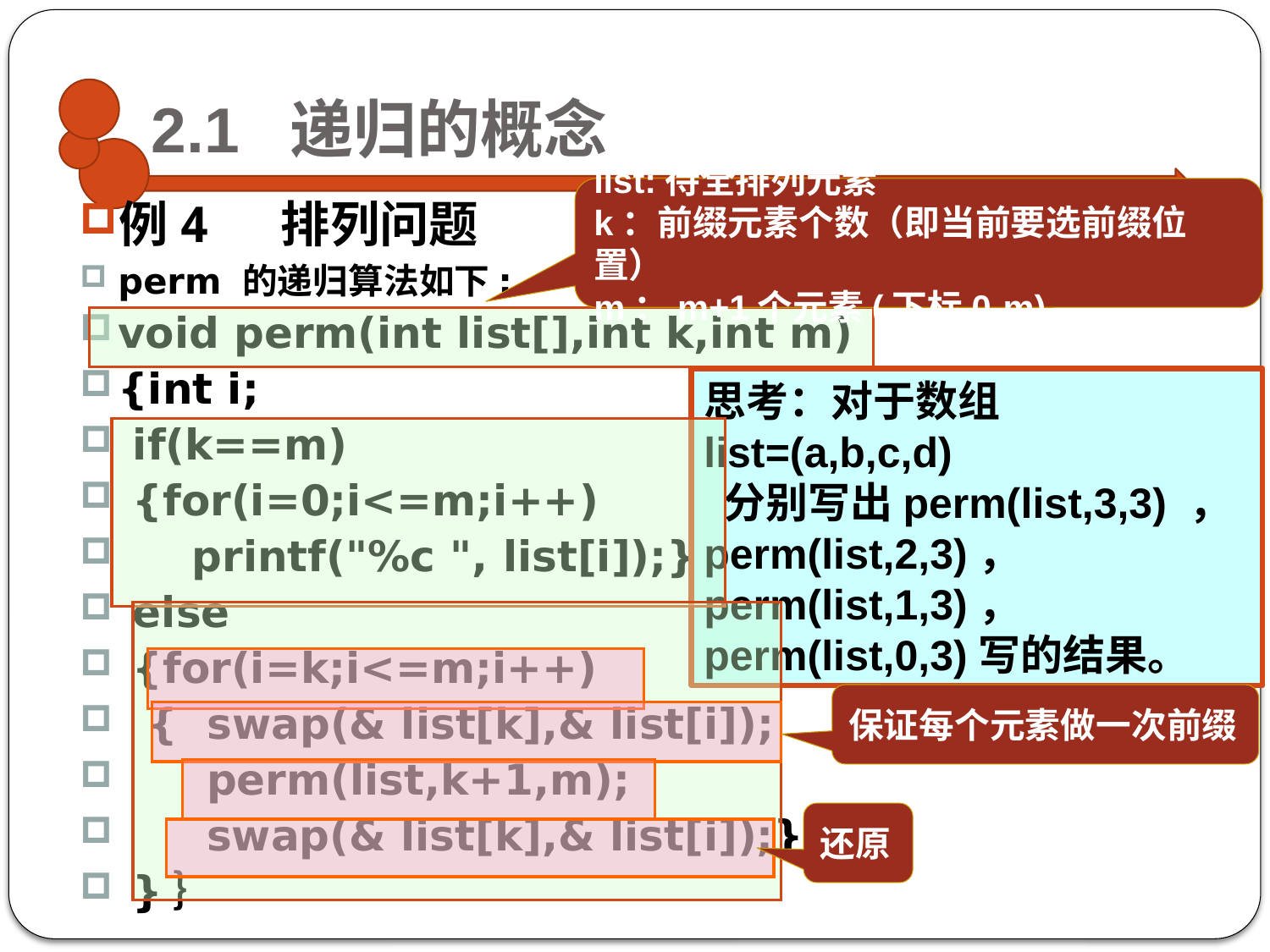

# 2.1  递归的概念
list:待全排列元素
k：前缀元素个数（即当前要选前缀位置）
m：m+1个元素(下标0-m)
例4  排列问题
perm 的递归算法如下:
void perm(int list[],int k,int m)
{int i;
 if(k==m)
 {for(i=0;i<=m;i++)
     printf("%c ", list[i]);}
 else
 {for(i=k;i<=m;i++)
  {  swap(& list[k],& list[i]);
      perm(list,k+1,m);
      swap(& list[k],& list[i]);}
 }｝

思考：对于数组list=(a,b,c,d)
 分别写出perm(list,3,3) ，perm(list,2,3)， perm(list,1,3)， perm(list,0,3)写的结果。

保证每个元素做一次前缀

还原